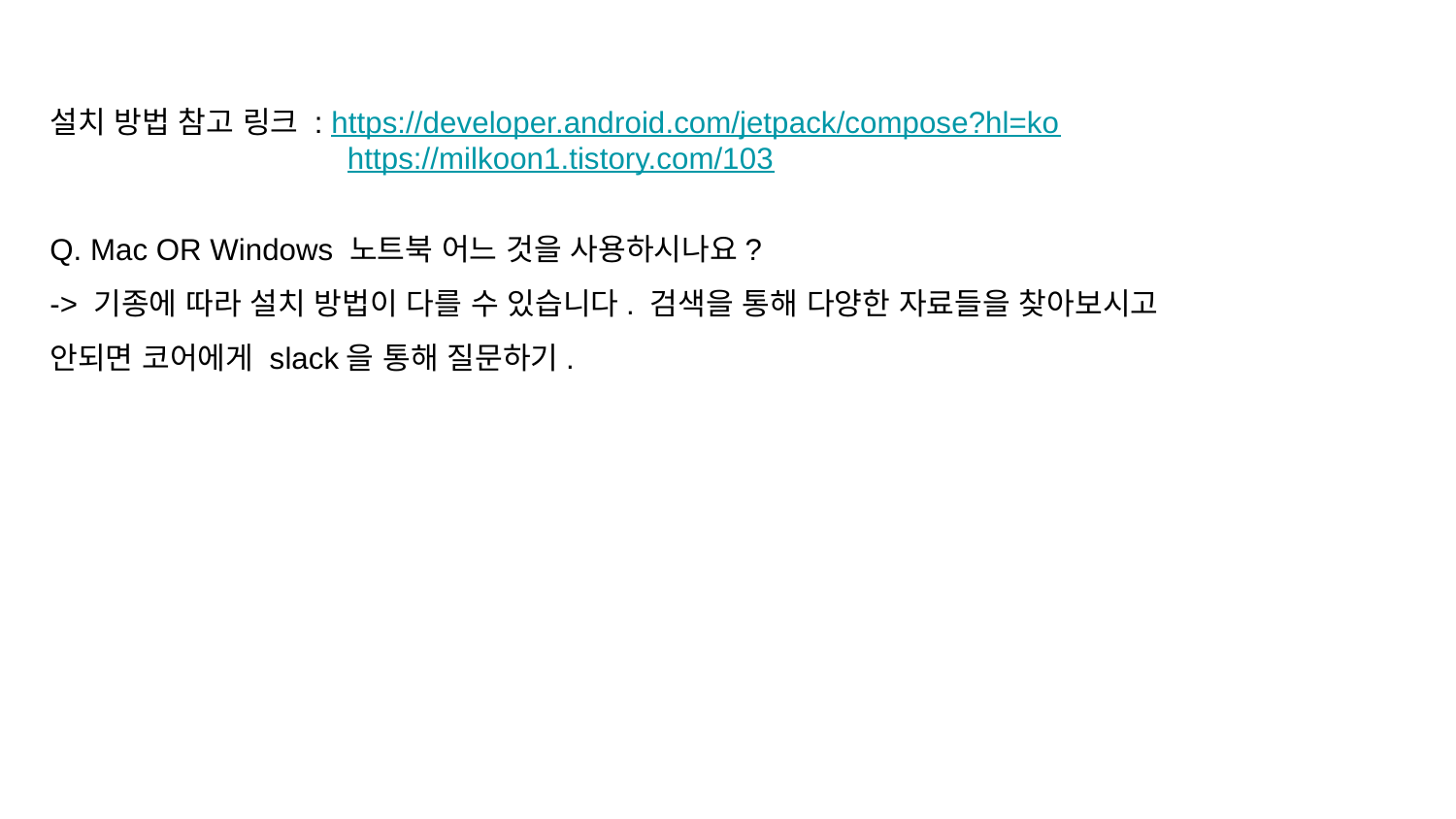

설치 방법 참고 링크 : https://developer.android.com/jetpack/compose?hl=ko
                                   https://milkoon1.tistory.com/103

Q. Mac OR Windows 노트북 어느 것을 사용하시나요?
-> 기종에 따라 설치 방법이 다를 수 있습니다. 검색을 통해 다양한 자료들을 찾아보시고 안되면 코어에게 slack을 통해 질문하기.